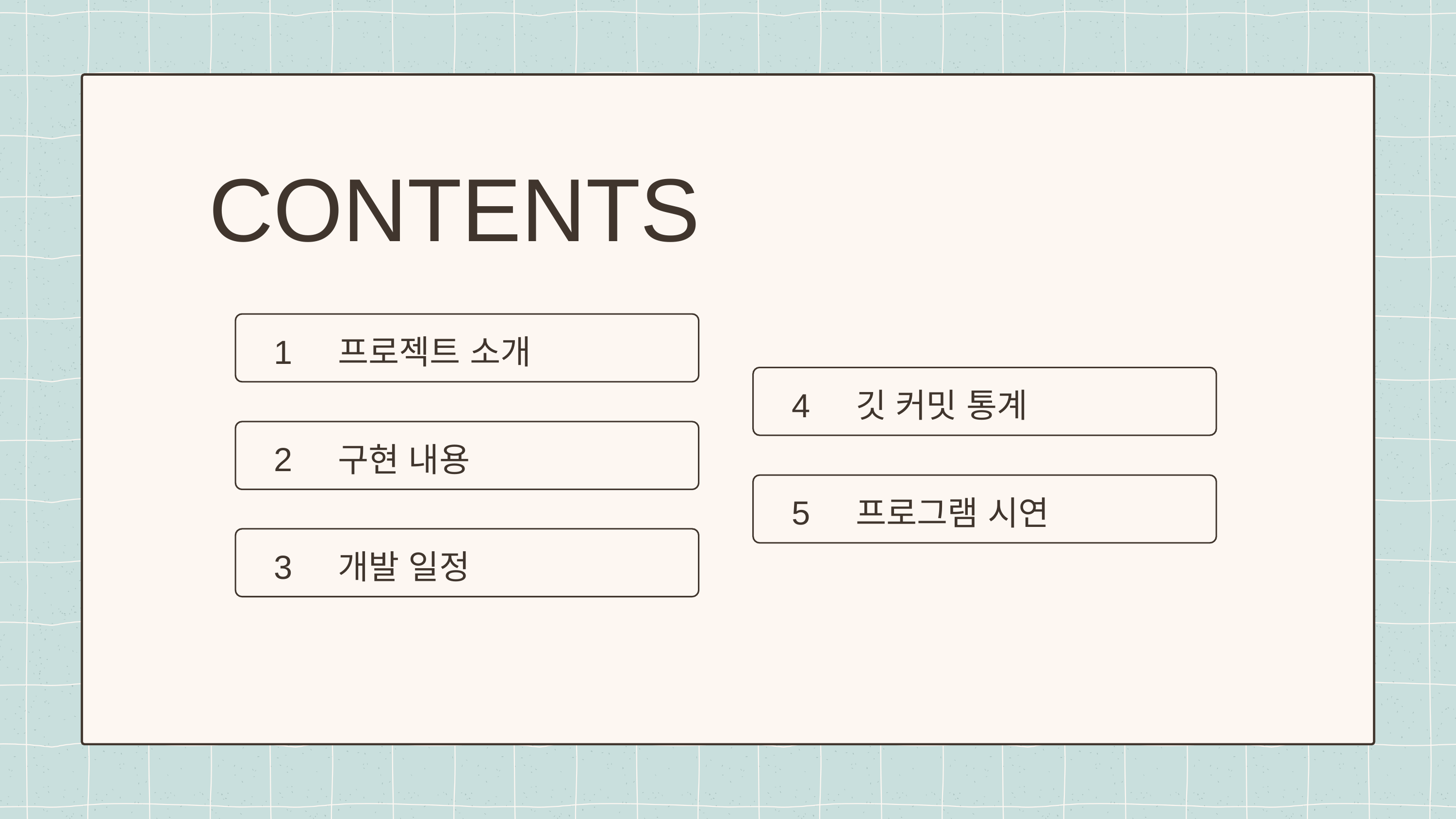

CONTENTS

1
프로젝트 소개

4
깃 커밋 통계

2
구현 내용

5
프로그램 시연

개발 일정
3